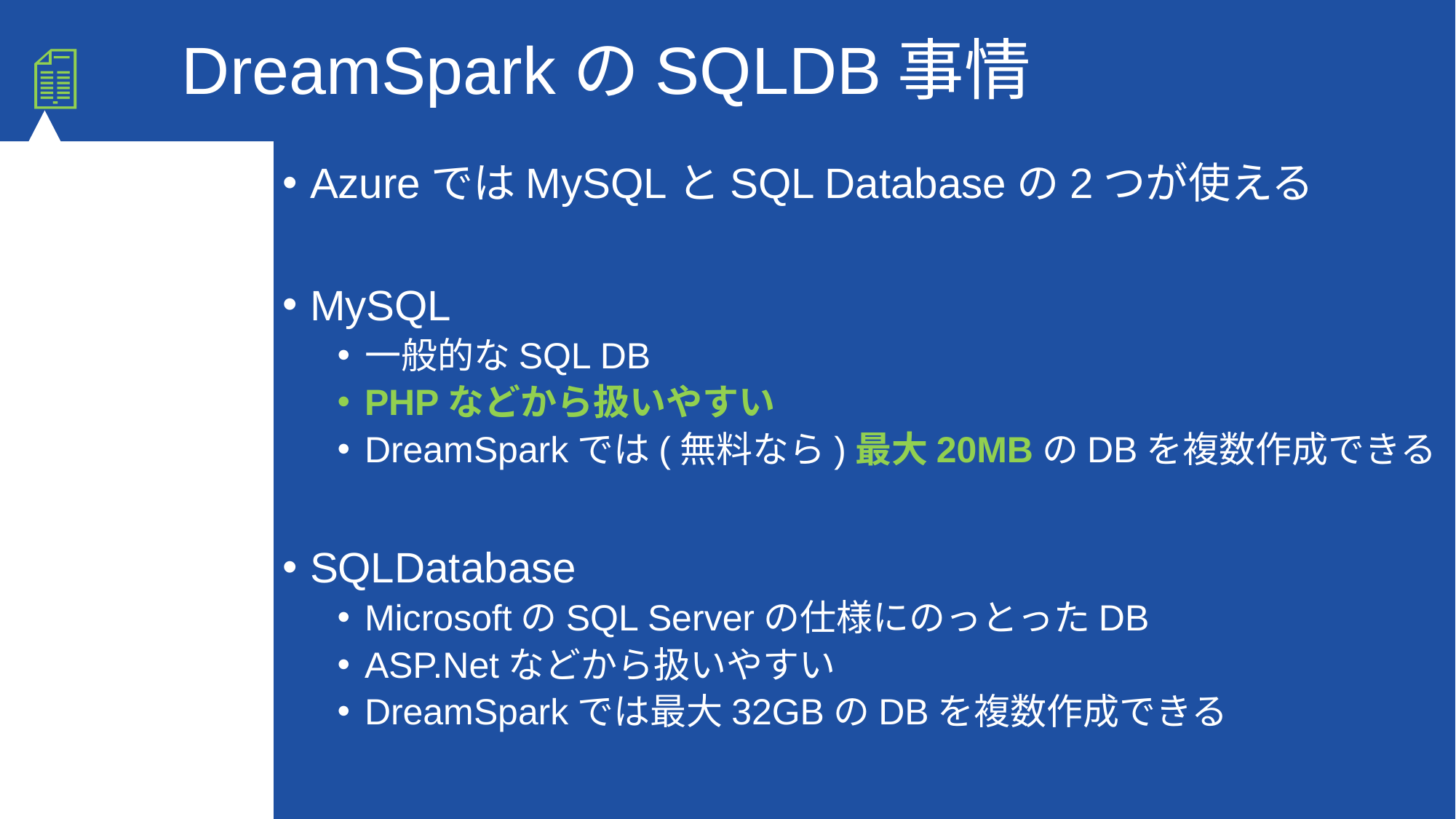

# DreamSparkのSQLDB事情
AzureではMySQLとSQL Databaseの2つが使える

MySQL
一般的なSQL DB
PHPなどから扱いやすい
DreamSparkでは(無料なら)最大20MBのDBを複数作成できる

SQLDatabase
MicrosoftのSQL Serverの仕様にのっとったDB
ASP.Netなどから扱いやすい
DreamSparkでは最大32GBのDBを複数作成できる